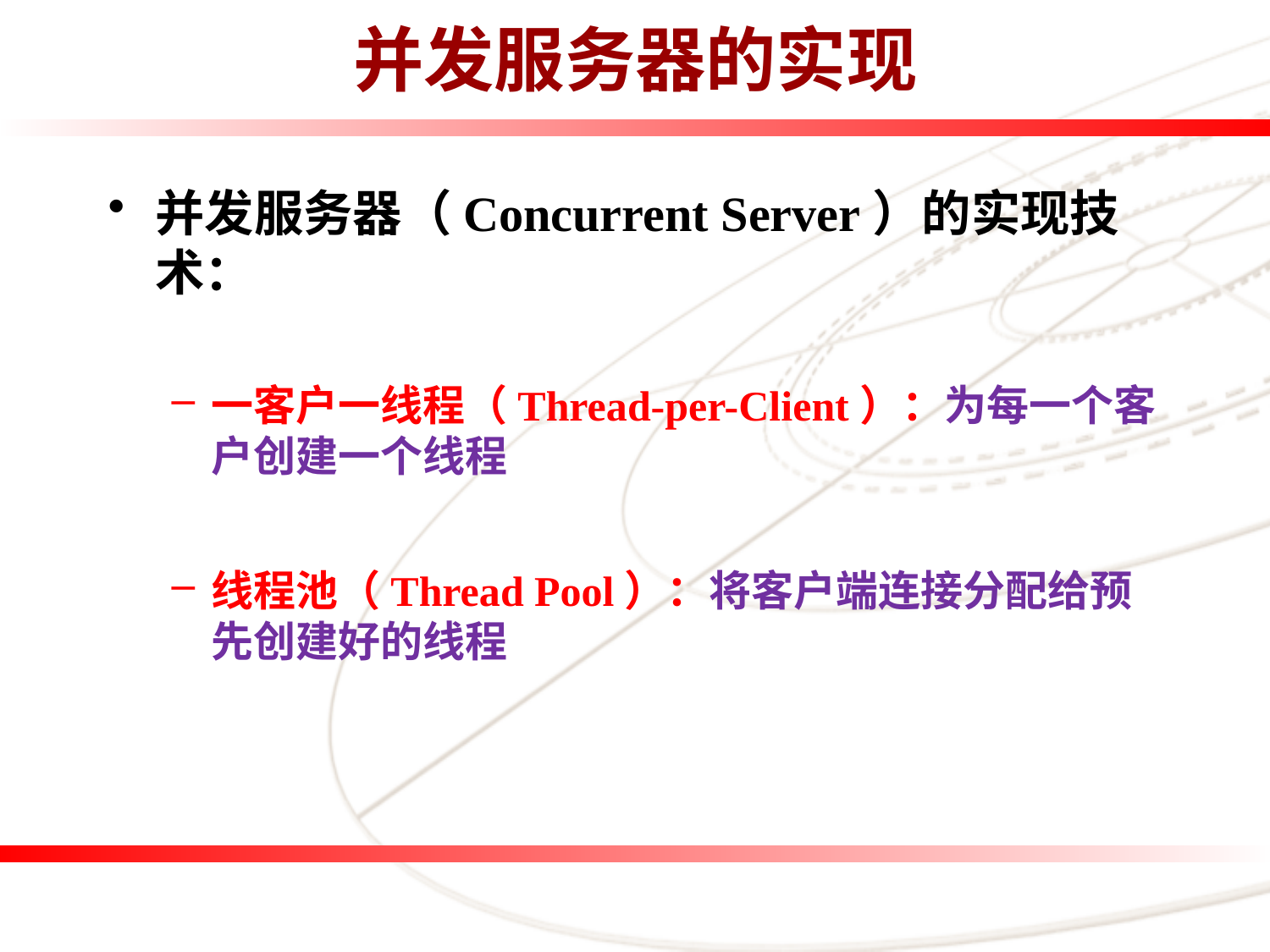

# 并发服务器的实现
并发服务器（Concurrent Server）的实现技术：

一客户一线程（Thread-per-Client）：为每一个客户创建一个线程

线程池（Thread Pool）：将客户端连接分配给预先创建好的线程